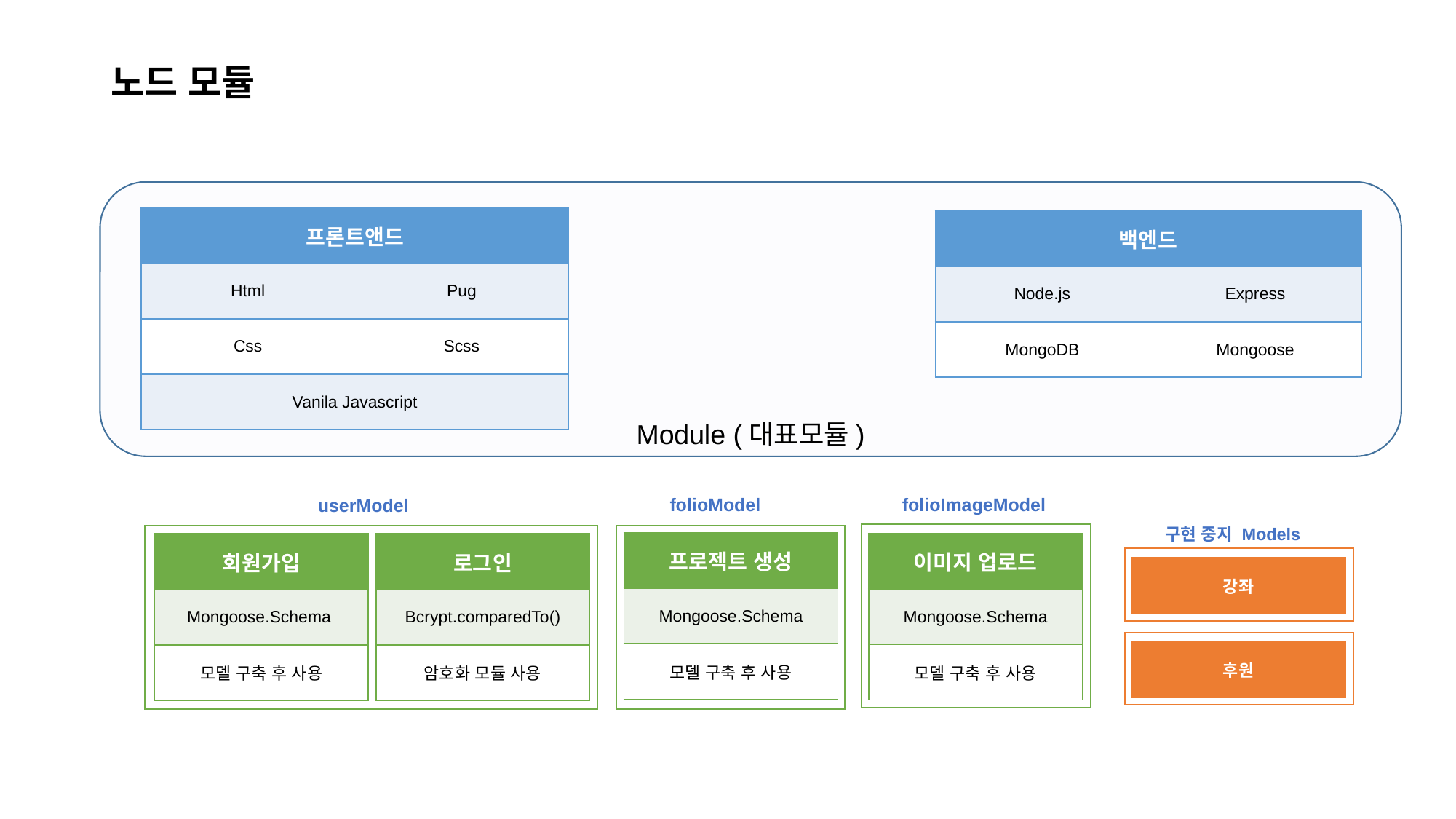

# 노드 모듈

Module (대표모듈)
| 프론트앤드 |  |
| --- | --- |
| Html | Pug |
| Css | Scss |
| Vanila Javascript |  |
| 백엔드 |  |
| --- | --- |
| Node.js | Express |
| MongoDB | Mongoose |
folioModel
folioImageModel
userModel
구현 중지 Models

| 프로젝트 생성 |
| --- |
| Mongoose.Schema |
| 모델 구축 후 사용 |
| 이미지 업로드 |
| --- |
| Mongoose.Schema |
| 모델 구축 후 사용 |
| 회원가입 |
| --- |
| Mongoose.Schema |
| 모델 구축 후 사용 |
| 로그인 |
| --- |
| Bcrypt.comparedTo() |
| 암호화 모듈 사용 |

| 강좌 |
| --- |

| 후원 |
| --- |